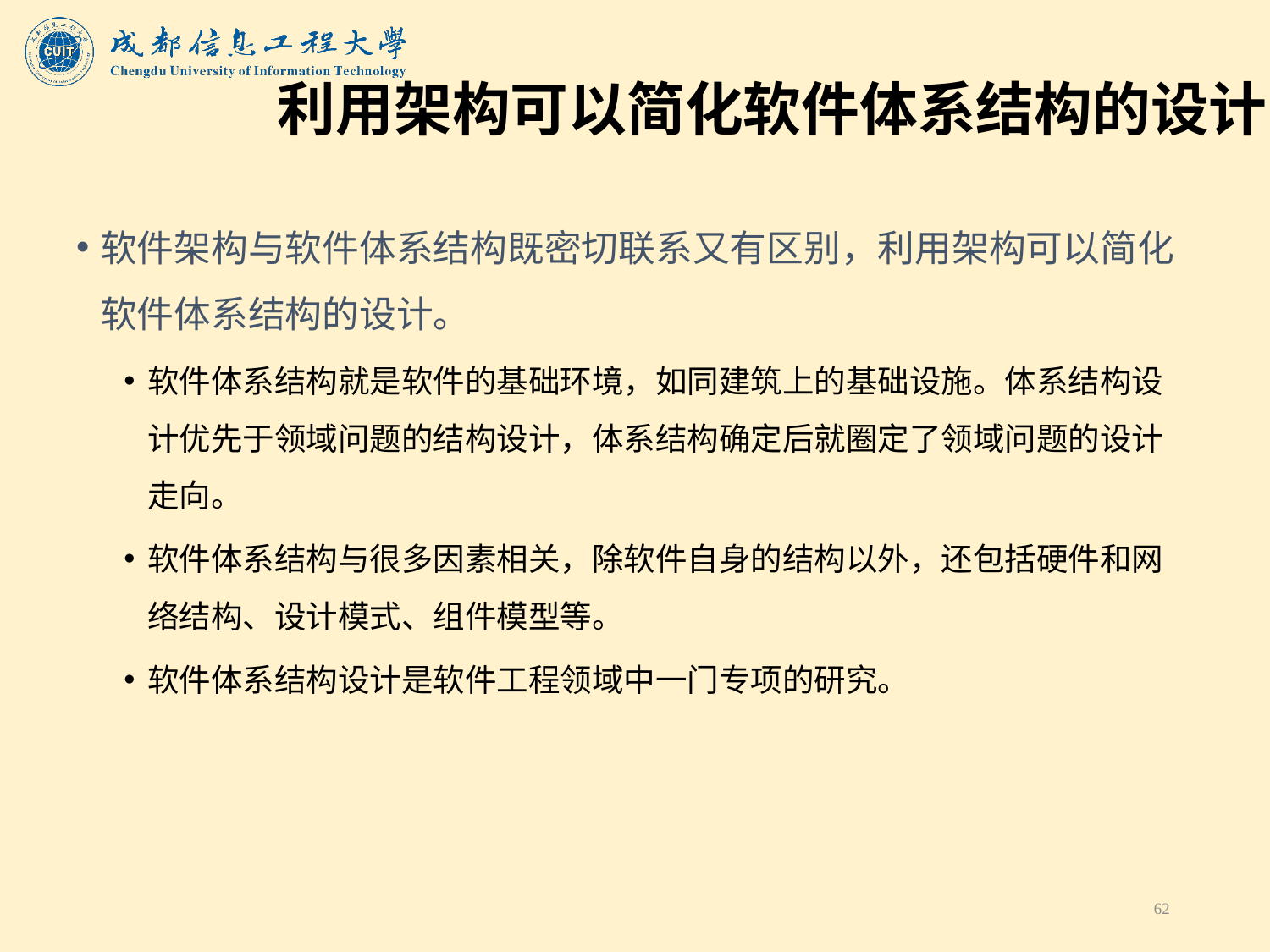

# 利用架构可以简化软件体系结构的设计
软件架构与软件体系结构既密切联系又有区别，利用架构可以简化软件体系结构的设计。
软件体系结构就是软件的基础环境，如同建筑上的基础设施。体系结构设计优先于领域问题的结构设计，体系结构确定后就圈定了领域问题的设计走向。
软件体系结构与很多因素相关，除软件自身的结构以外，还包括硬件和网络结构、设计模式、组件模型等。
软件体系结构设计是软件工程领域中一门专项的研究。

62